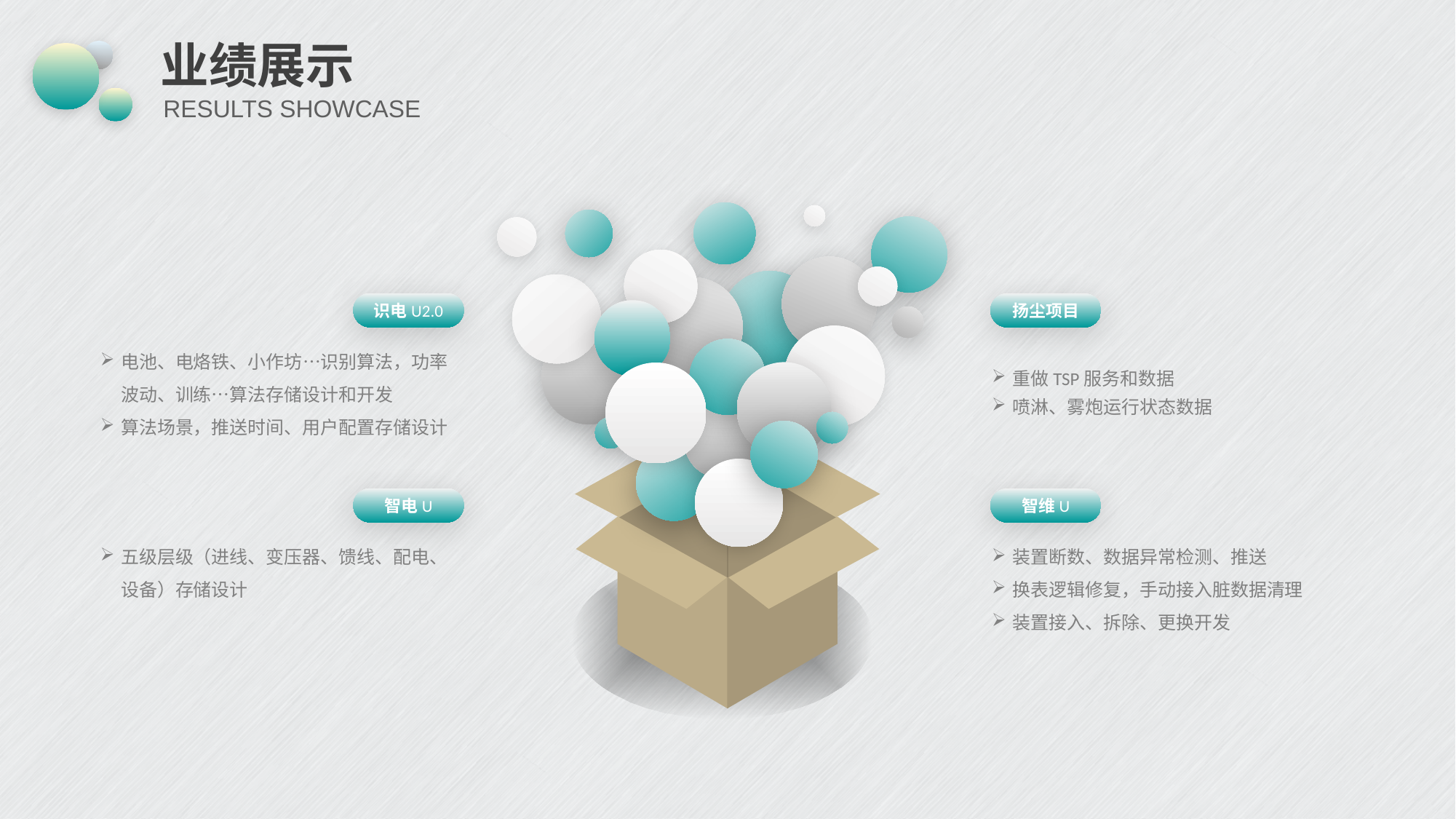

# 业绩展示
RESULTS SHOWCASE

识电U2.0
扬尘项目
电池、电烙铁、小作坊…识别算法，功率波动、训练…算法存储设计和开发
算法场景，推送时间、用户配置存储设计
重做TSP服务和数据
喷淋、雾炮运行状态数据

智电U
智维U
五级层级（进线、变压器、馈线、配电、设备）存储设计

装置断数、数据异常检测、推送
换表逻辑修复，手动接入脏数据清理
装置接入、拆除、更换开发